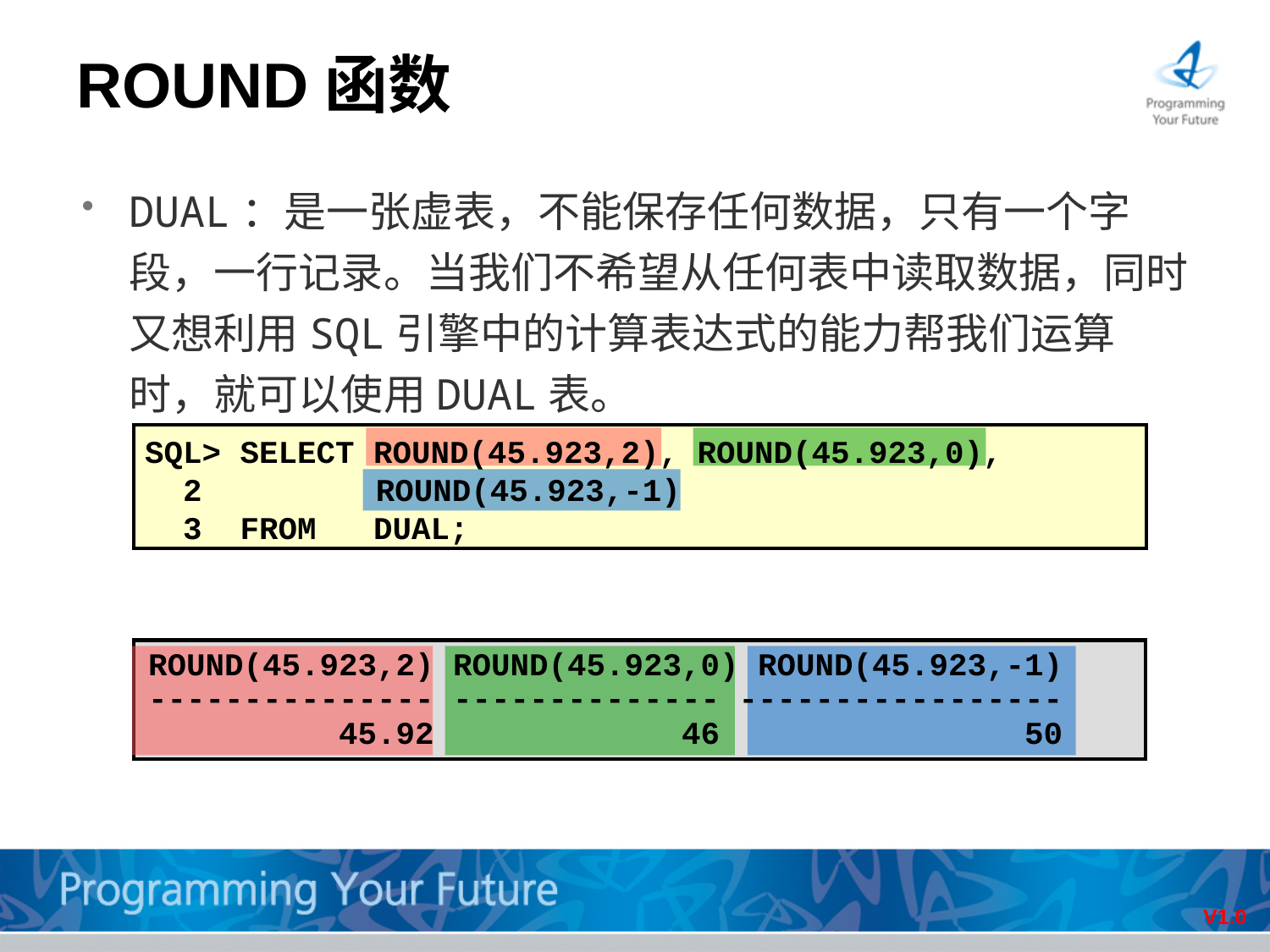

# ROUND函数
DUAL：是一张虚表，不能保存任何数据，只有一个字段，一行记录。当我们不希望从任何表中读取数据，同时又想利用SQL引擎中的计算表达式的能力帮我们运算时，就可以使用DUAL表。
SQL> SELECT ROUND(45.923,2), ROUND(45.923,0),
  2  		ROUND(45.923,-1)
  3  FROM   DUAL;

ROUND(45.923,2) ROUND(45.923,0) ROUND(45.923,-1)
--------------- -------------- -----------------
          45.92             46                50